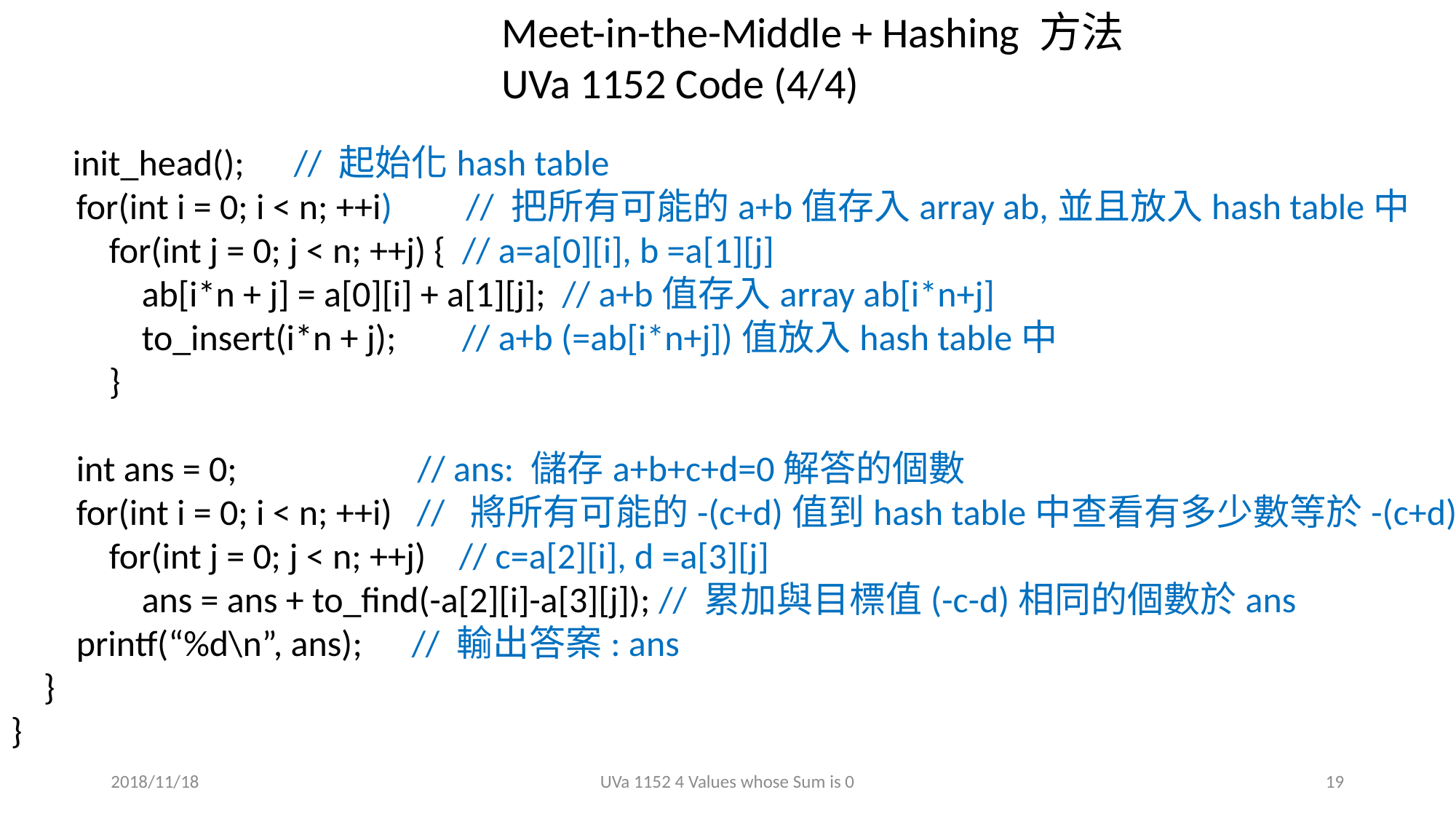

Meet-in-the-Middle + Hashing 方法
UVa 1152 Code (4/4)
          init_head();      // 起始化hash table
        for(int i = 0; i < n; ++i)         // 把所有可能的a+b值存入array ab,並且放入hash table中
            for(int j = 0; j < n; ++j) {  // a=a[0][i], b =a[1][j]
                ab[i*n + j] = a[0][i] + a[1][j];  // a+b值存入array ab[i*n+j]
                to_insert(i*n + j);        // a+b (=ab[i*n+j])值放入hash table中
            }

        int ans = 0;                      // ans: 儲存a+b+c+d=0解答的個數
        for(int i = 0; i < n; ++i)   //  將所有可能的-(c+d)值到hash table中查看有多少數等於-(c+d)
            for(int j = 0; j < n; ++j)    // c=a[2][i], d =a[3][j]
                ans = ans + to_find(-a[2][i]-a[3][j]); // 累加與目標值(-c-d)相同的個數於ans
        printf(“%d\n”, ans);      // 輸出答案: ans
    }
}
2018/11/18
UVa 1152 4 Values whose Sum is 0
19